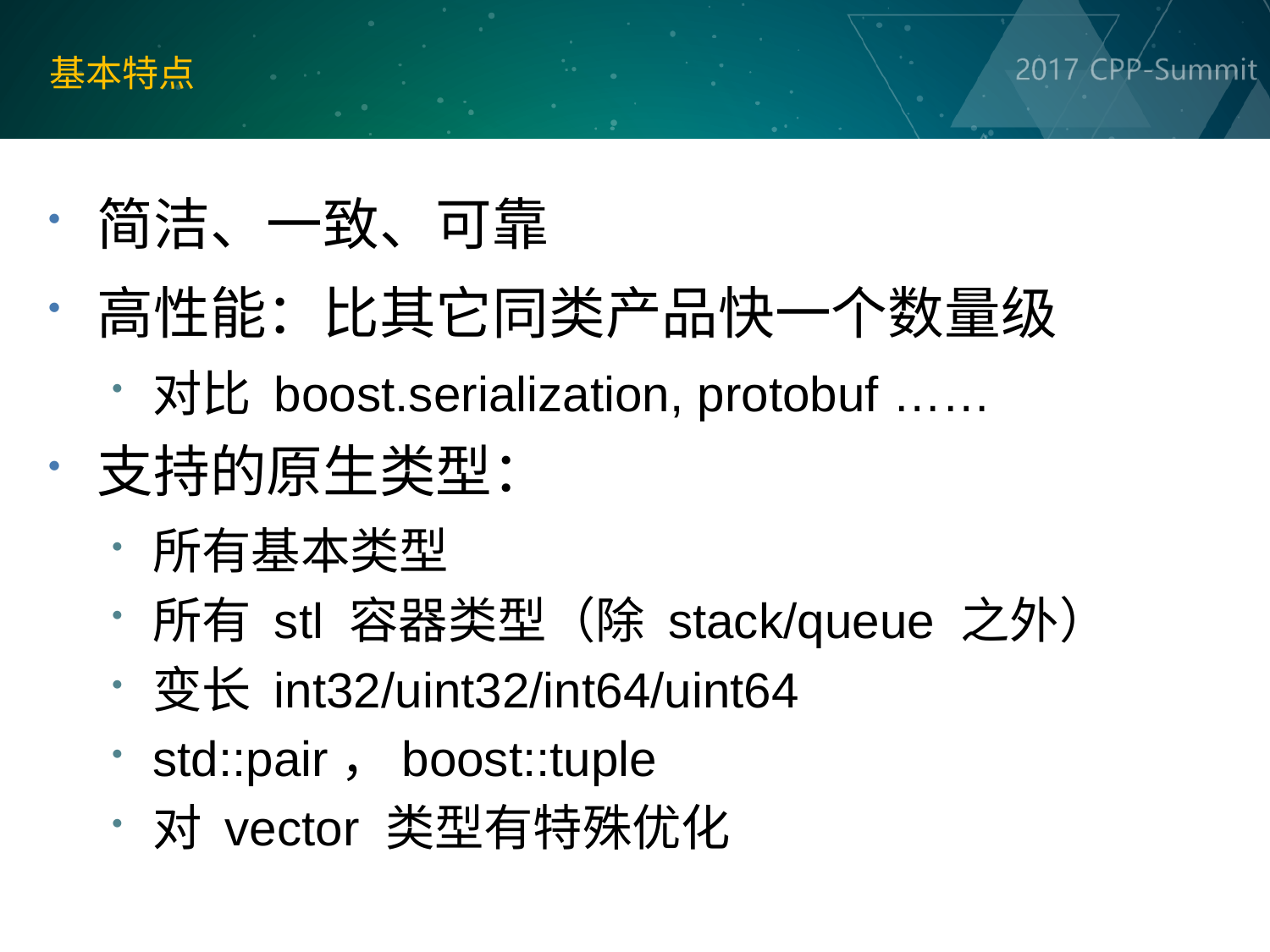

# 基本特点
简洁、一致、可靠
高性能：比其它同类产品快一个数量级
对比 boost.serialization, protobuf ……
支持的原生类型：
所有基本类型
所有 stl 容器类型（除 stack/queue 之外）
变长 int32/uint32/int64/uint64
std::pair，boost::tuple
对 vector 类型有特殊优化